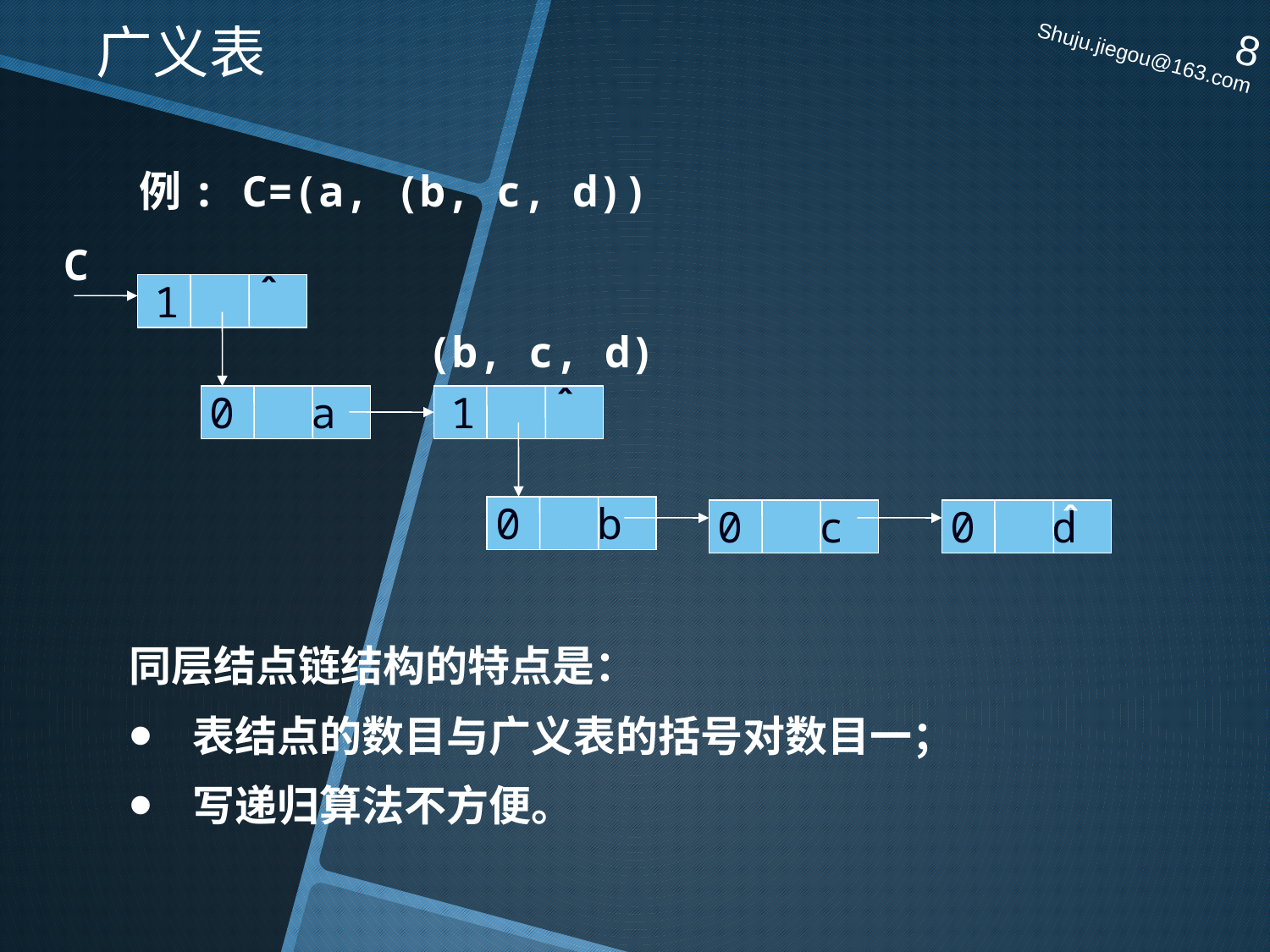

# 广义表
8
Shuju.jiegou@163.com
例: C=(a, (b, c, d))
C

＾
1

(b, c, d)
＾
0   a

1

0   b

0   c

0   d

＾

同层结点链结构的特点是：
表结点的数目与广义表的括号对数目一；
写递归算法不方便。